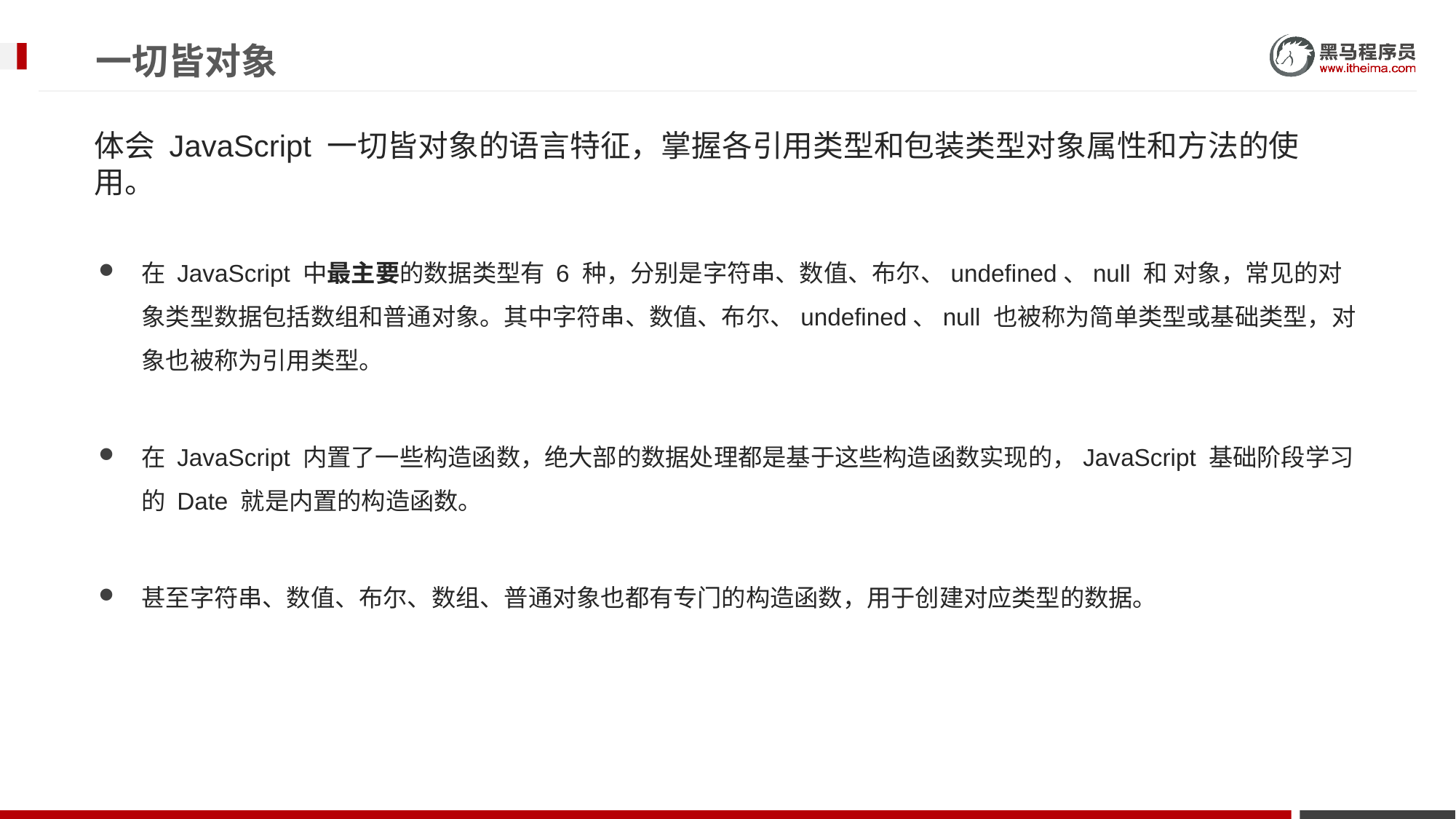

# 一切皆对象
体会 JavaScript 一切皆对象的语言特征，掌握各引用类型和包装类型对象属性和方法的使用。
在 JavaScript 中最主要的数据类型有 6 种，分别是字符串、数值、布尔、undefined、null 和 对象，常见的对象类型数据包括数组和普通对象。其中字符串、数值、布尔、undefined、null 也被称为简单类型或基础类型，对象也被称为引用类型。

在 JavaScript 内置了一些构造函数，绝大部的数据处理都是基于这些构造函数实现的，JavaScript 基础阶段学习的 Date 就是内置的构造函数。

甚至字符串、数值、布尔、数组、普通对象也都有专门的构造函数，用于创建对应类型的数据。